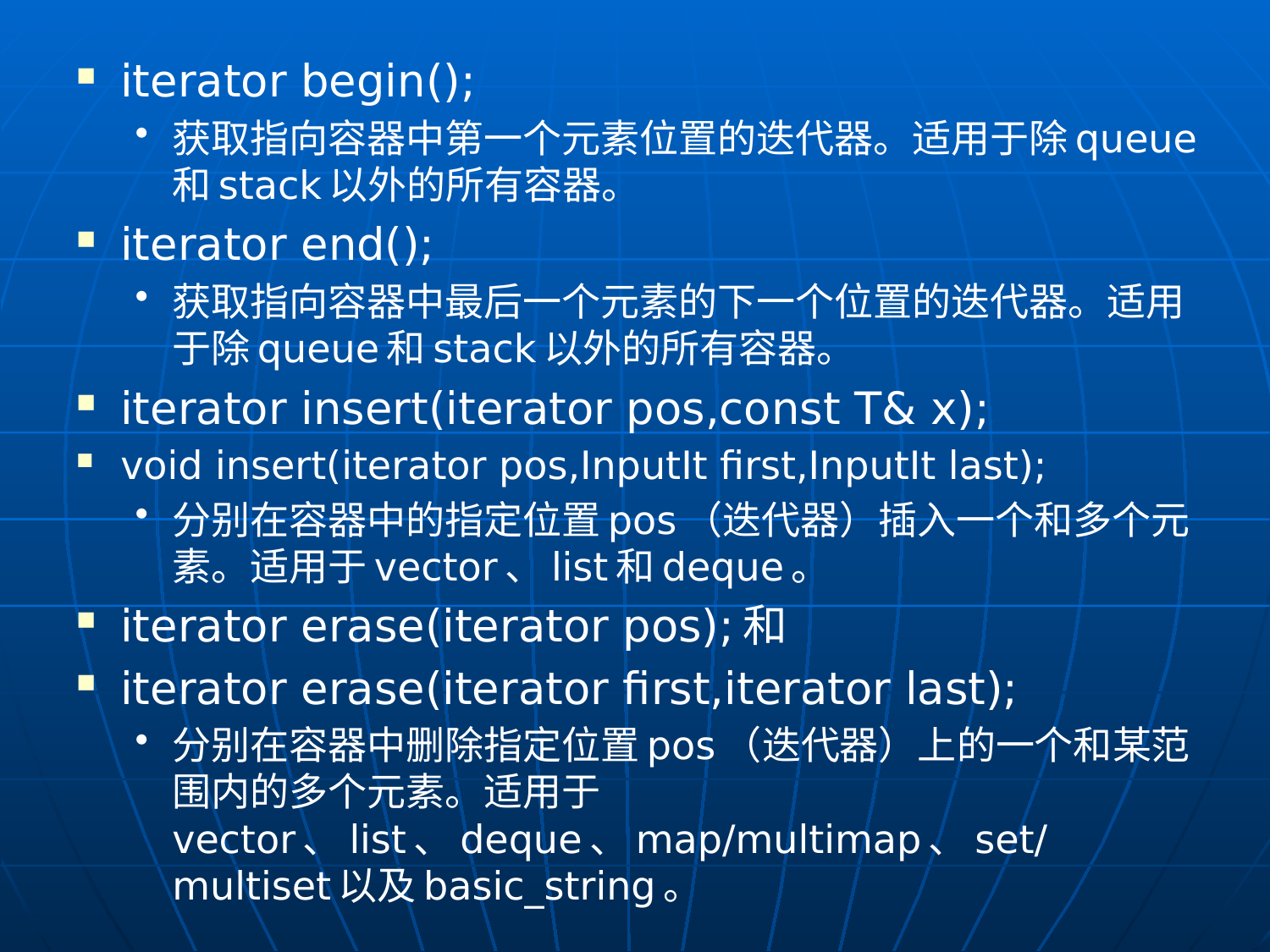

iterator begin();
获取指向容器中第一个元素位置的迭代器。适用于除queue和stack以外的所有容器。
iterator end();
获取指向容器中最后一个元素的下一个位置的迭代器。适用于除queue和stack以外的所有容器。
iterator insert(iterator pos,const T& x);
void insert(iterator pos,InputIt first,InputIt last);
分别在容器中的指定位置pos（迭代器）插入一个和多个元素。适用于vector、list和deque。
iterator erase(iterator pos);和
iterator erase(iterator first,iterator last);
分别在容器中删除指定位置pos（迭代器）上的一个和某范围内的多个元素。适用于vector、list、deque、map/multimap、set/multiset以及basic_string。